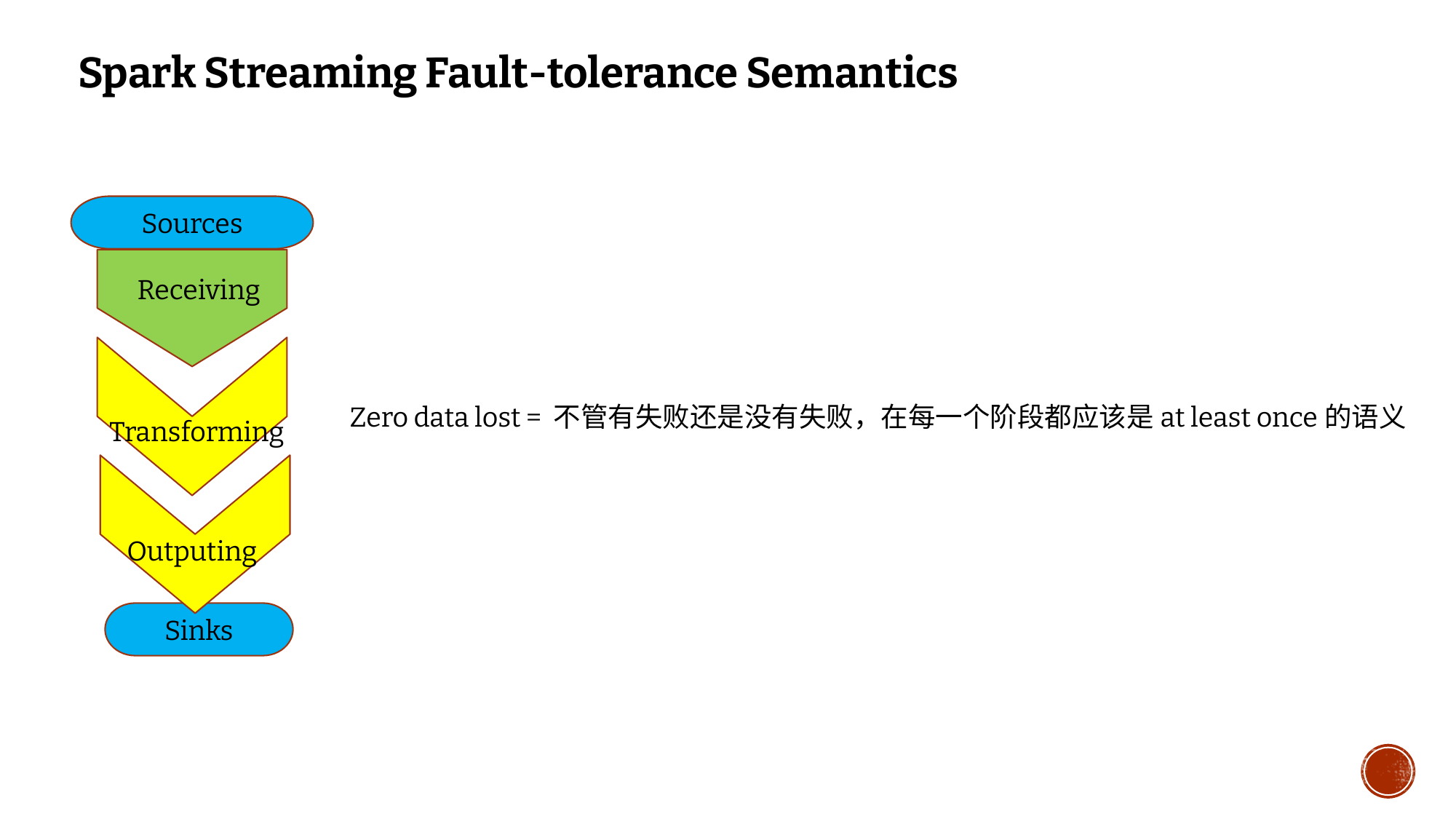

Spark Streaming Fault-tolerance Semantics
Sources

Receiving

Zero data lost = 不管有失败还是没有失败，在每一个阶段都应该是at least once的语义
Transforming

Outputing
Sinks